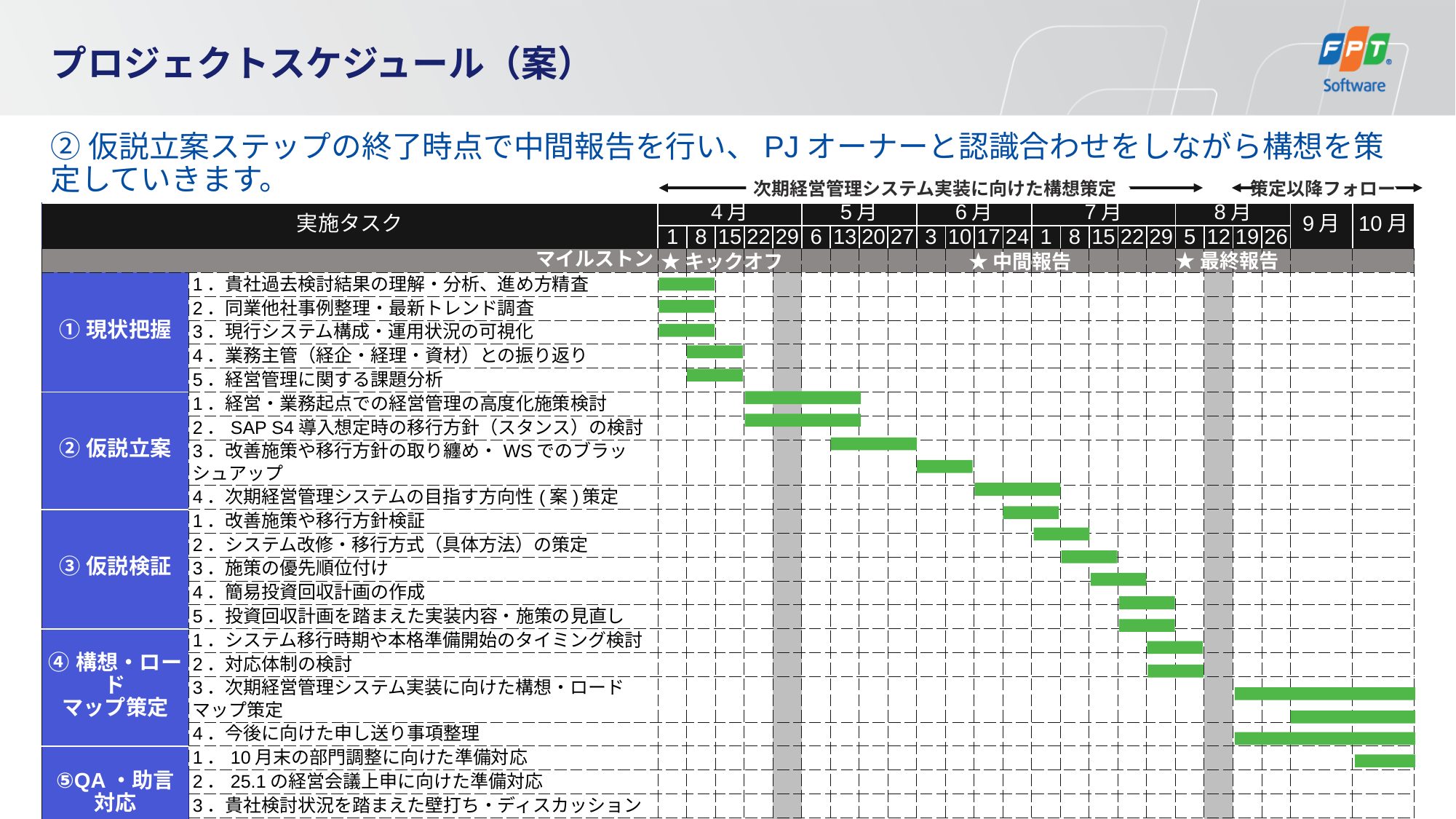

# プロジェクトスケジュール（案）
②仮説立案ステップの終了時点で中間報告を行い、PJオーナーと認識合わせをしながら構想を策定していきます。
次期経営管理システム実装に向けた構想策定
策定以降フォロー
| 実施タスク |  | 4月 |  |  |  |  | 5月 |  |  |  | 6月 |  |  |  | 7月 |  |  |  |  | 8月 |  |  |  | 9月 | 10月 |
| --- | --- | --- | --- | --- | --- | --- | --- | --- | --- | --- | --- | --- | --- | --- | --- | --- | --- | --- | --- | --- | --- | --- | --- | --- | --- |
|  |  | 1 | 8 | 15 | 22 | 29 | 6 | 13 | 20 | 27 | 3 | 10 | 17 | 24 | 1 | 8 | 15 | 22 | 29 | 5 | 12 | 19 | 26 |  |  |
| マイルストン |  |  |  |  |  |  |  |  |  |  |  |  |  |  |  |  |  |  |  |  |  |  |  |  |  |
| ①現状把握 | 1．貴社過去検討結果の理解・分析、進め方精査 |  |  |  |  |  |  |  |  |  |  |  |  |  |  |  |  |  |  |  |  |  |  |  |  |
|  | 2．同業他社事例整理・最新トレンド調査 |  |  |  |  |  |  |  |  |  |  |  |  |  |  |  |  |  |  |  |  |  |  |  |  |
|  | 3．現行システム構成・運用状況の可視化 |  |  |  |  |  |  |  |  |  |  |  |  |  |  |  |  |  |  |  |  |  |  |  |  |
|  | 4．業務主管（経企・経理・資材）との振り返り |  |  |  |  |  |  |  |  |  |  |  |  |  |  |  |  |  |  |  |  |  |  |  |  |
|  | 5．経営管理に関する課題分析 |  |  |  |  |  |  |  |  |  |  |  |  |  |  |  |  |  |  |  |  |  |  |  |  |
| ②仮説立案 | 1．経営・業務起点での経営管理の高度化施策検討 |  |  |  |  |  |  |  |  |  |  |  |  |  |  |  |  |  |  |  |  |  |  |  |  |
|  | 2．SAP S4導入想定時の移行方針（スタンス）の検討 |  |  |  |  |  |  |  |  |  |  |  |  |  |  |  |  |  |  |  |  |  |  |  |  |
|  | 3．改善施策や移行方針の取り纏め・WSでのブラッシュアップ |  |  |  |  |  |  |  |  |  |  |  |  |  |  |  |  |  |  |  |  |  |  |  |  |
|  | 4．次期経営管理システムの目指す方向性(案)策定 |  |  |  |  |  |  |  |  |  |  |  |  |  |  |  |  |  |  |  |  |  |  |  |  |
| ③仮説検証 | 1．改善施策や移行方針検証 |  |  |  |  |  |  |  |  |  |  |  |  |  |  |  |  |  |  |  |  |  |  |  |  |
|  | 2．システム改修・移行方式（具体方法）の策定 |  |  |  |  |  |  |  |  |  |  |  |  |  |  |  |  |  |  |  |  |  |  |  |  |
|  | 3．施策の優先順位付け |  |  |  |  |  |  |  |  |  |  |  |  |  |  |  |  |  |  |  |  |  |  |  |  |
|  | 4．簡易投資回収計画の作成 |  |  |  |  |  |  |  |  |  |  |  |  |  |  |  |  |  |  |  |  |  |  |  |  |
|  | 5．投資回収計画を踏まえた実装内容・施策の見直し |  |  |  |  |  |  |  |  |  |  |  |  |  |  |  |  |  |  |  |  |  |  |  |  |
| ④構想・ロード マップ策定 | 1．システム移行時期や本格準備開始のタイミング検討 |  |  |  |  |  |  |  |  |  |  |  |  |  |  |  |  |  |  |  |  |  |  |  |  |
|  | 2．対応体制の検討 |  |  |  |  |  |  |  |  |  |  |  |  |  |  |  |  |  |  |  |  |  |  |  |  |
|  | 3．次期経営管理システム実装に向けた構想・ロードマップ策定 |  |  |  |  |  |  |  |  |  |  |  |  |  |  |  |  |  |  |  |  |  |  |  |  |
|  | 4．今後に向けた申し送り事項整理 |  |  |  |  |  |  |  |  |  |  |  |  |  |  |  |  |  |  |  |  |  |  |  |  |
| ⑤QA・助言 対応 | 1．10月末の部門調整に向けた準備対応 |  |  |  |  |  |  |  |  |  |  |  |  |  |  |  |  |  |  |  |  |  |  |  |  |
|  | 2．25.1の経営会議上申に向けた準備対応 |  |  |  |  |  |  |  |  |  |  |  |  |  |  |  |  |  |  |  |  |  |  |  |  |
|  | 3．貴社検討状況を踏まえた壁打ち・ディスカッション |  |  |  |  |  |  |  |  |  |  |  |  |  |  |  |  |  |  |  |  |  |  |  |  |
|  | 4．（必要に応じて）今後の体制案検討 |  |  |  |  |  |  |  |  |  |  |  |  |  |  |  |  |  |  |  |  |  |  |  |  |
★最終報告
★キックオフ
★中間報告

1